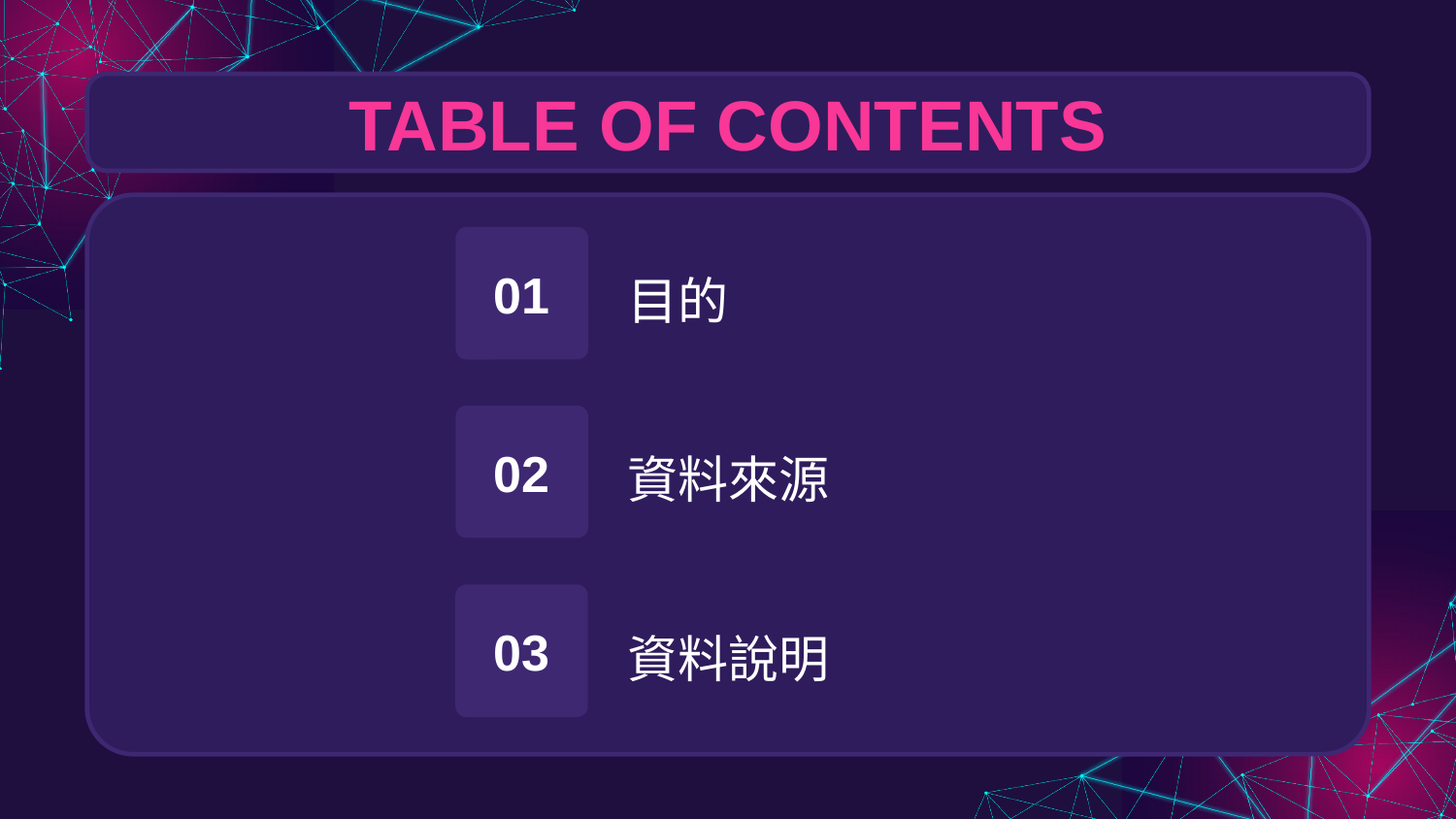

TABLE OF CONTENTS

01
# 目的

02
資料來源

03
資料說明